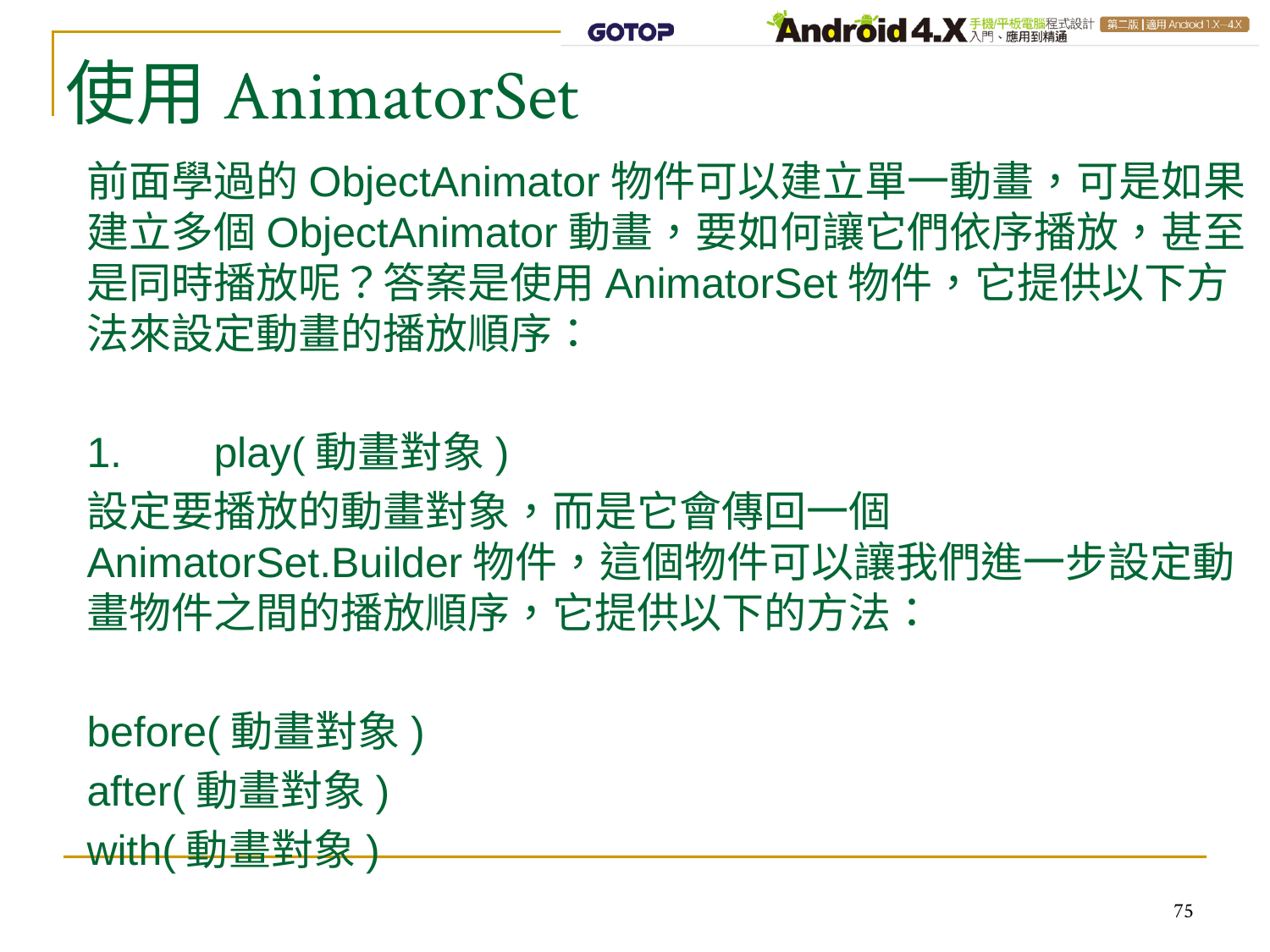

# 使用AnimatorSet
前面學過的ObjectAnimator物件可以建立單一動畫，可是如果建立多個ObjectAnimator動畫，要如何讓它們依序播放，甚至是同時播放呢？答案是使用AnimatorSet物件，它提供以下方法來設定動畫的播放順序：

1.	play(動畫對象)
設定要播放的動畫對象，而是它會傳回一個AnimatorSet.Builder物件，這個物件可以讓我們進一步設定動畫物件之間的播放順序，它提供以下的方法：

before(動畫對象)
after(動畫對象)
with(動畫對象)
75